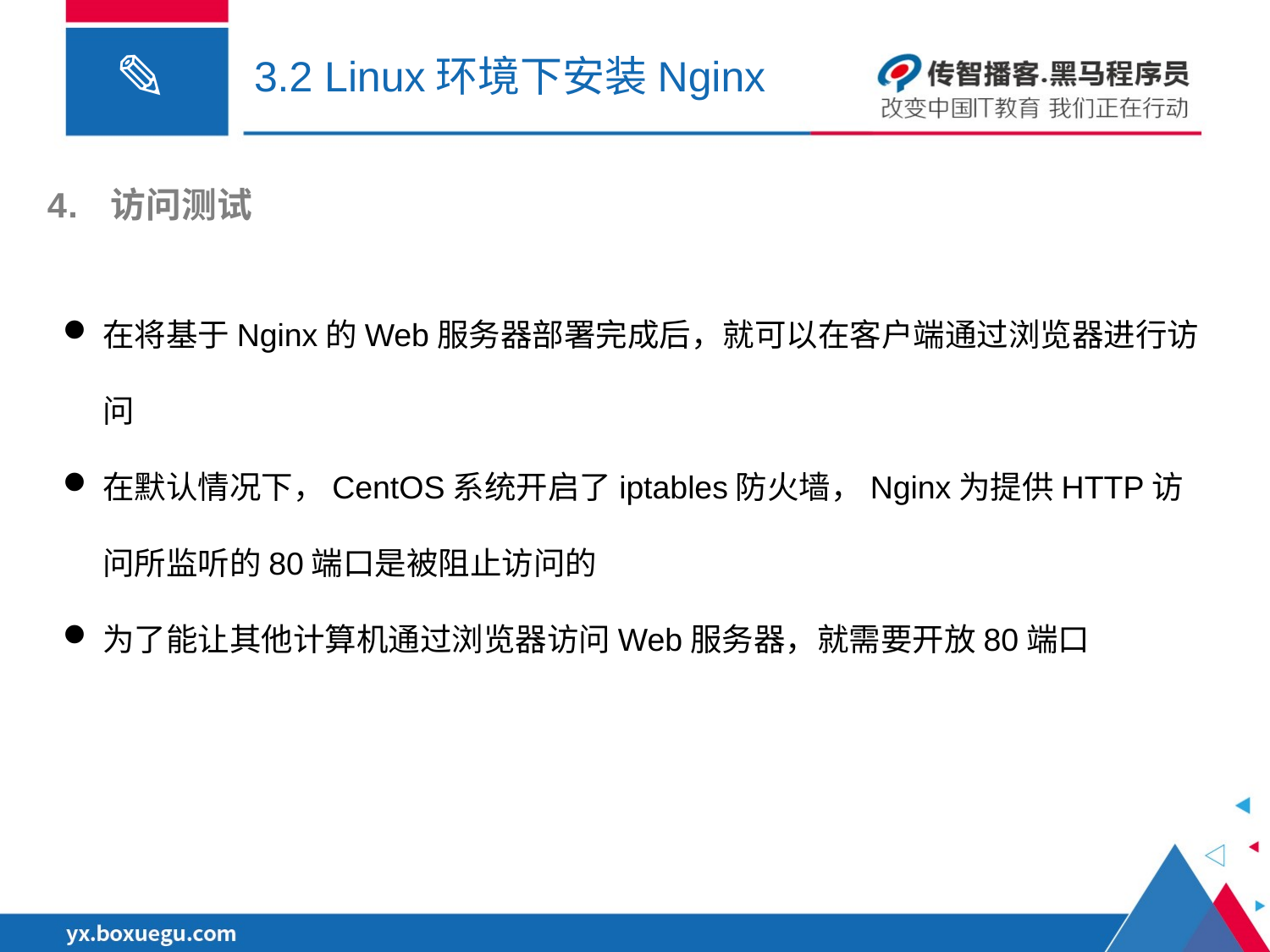

# 3.2 Linux环境下安装Nginx
访问测试
在将基于Nginx的Web服务器部署完成后，就可以在客户端通过浏览器进行访问
在默认情况下，CentOS系统开启了iptables防火墙，Nginx为提供HTTP访问所监听的80端口是被阻止访问的
为了能让其他计算机通过浏览器访问Web服务器，就需要开放80端口